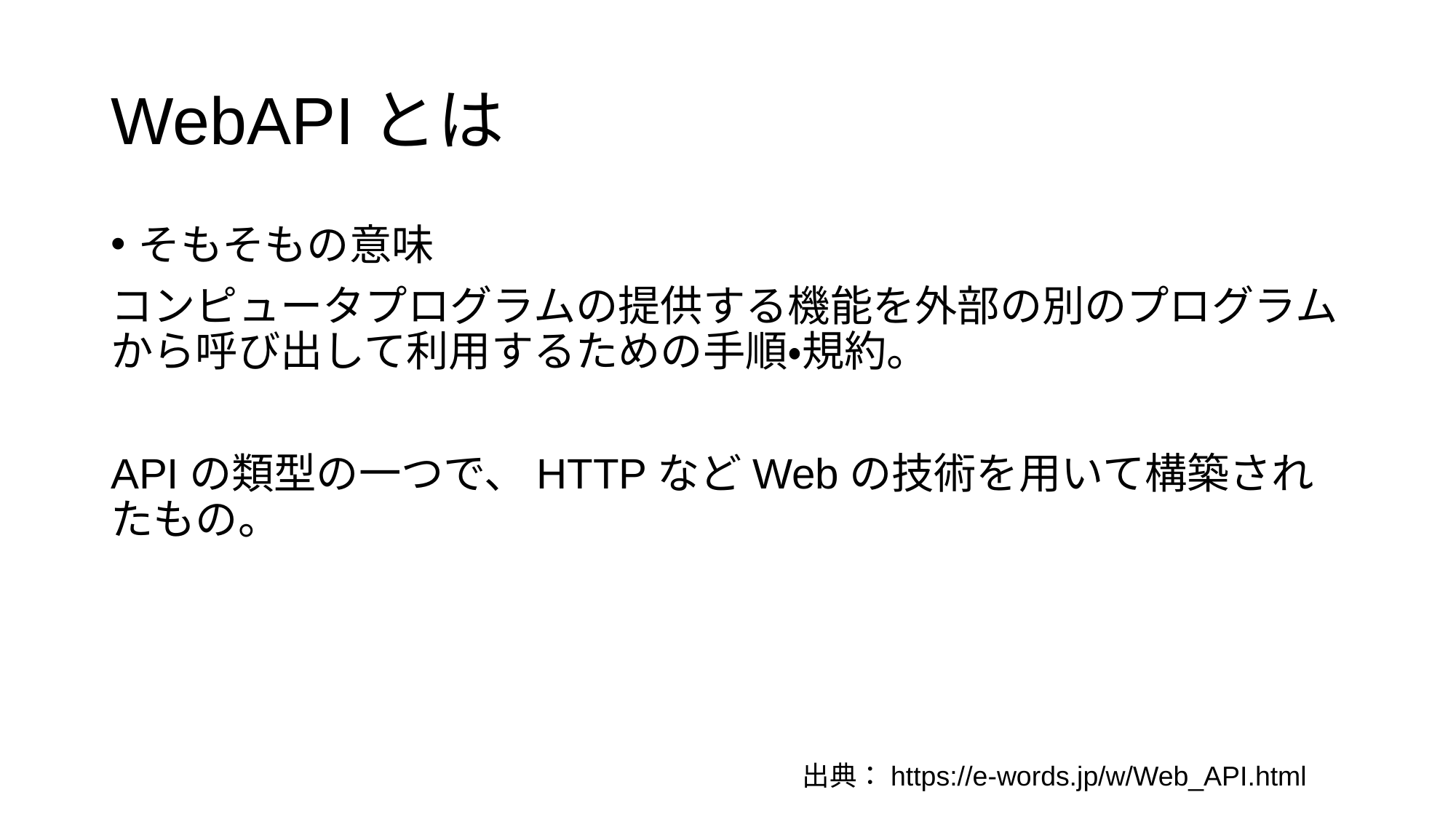

# WebAPIとは
そもそもの意味
コンピュータプログラムの提供する機能を外部の別のプログラムから呼び出して利用するための手順・規約。

APIの類型の一つで、HTTPなどWebの技術を用いて構築されたもの。
出典：https://e-words.jp/w/Web_API.html